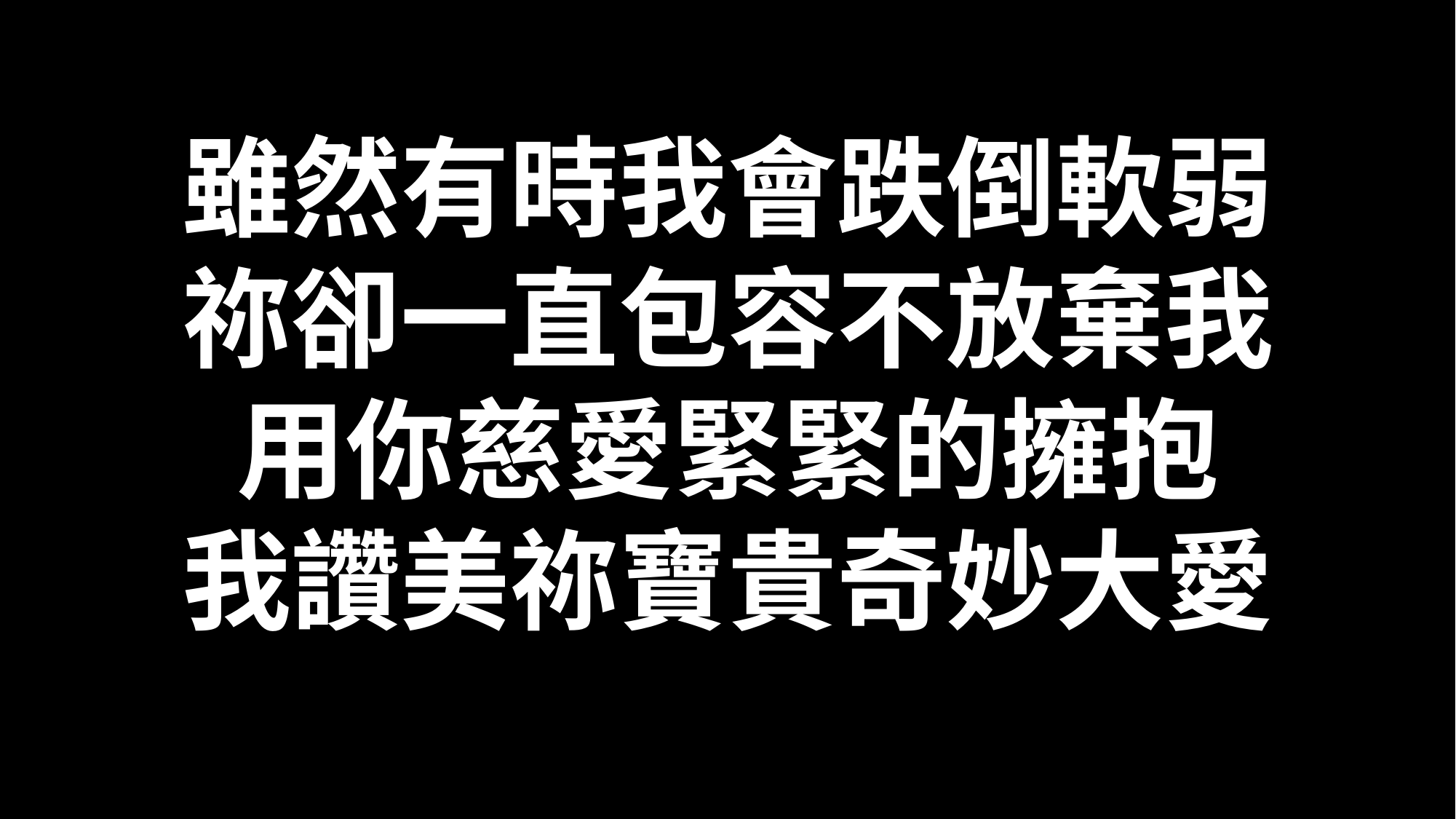

雖然有時我會跌倒軟弱
祢卻一直包容不放棄我
用你慈愛緊緊的擁抱
我讚美祢寶貴奇妙大愛